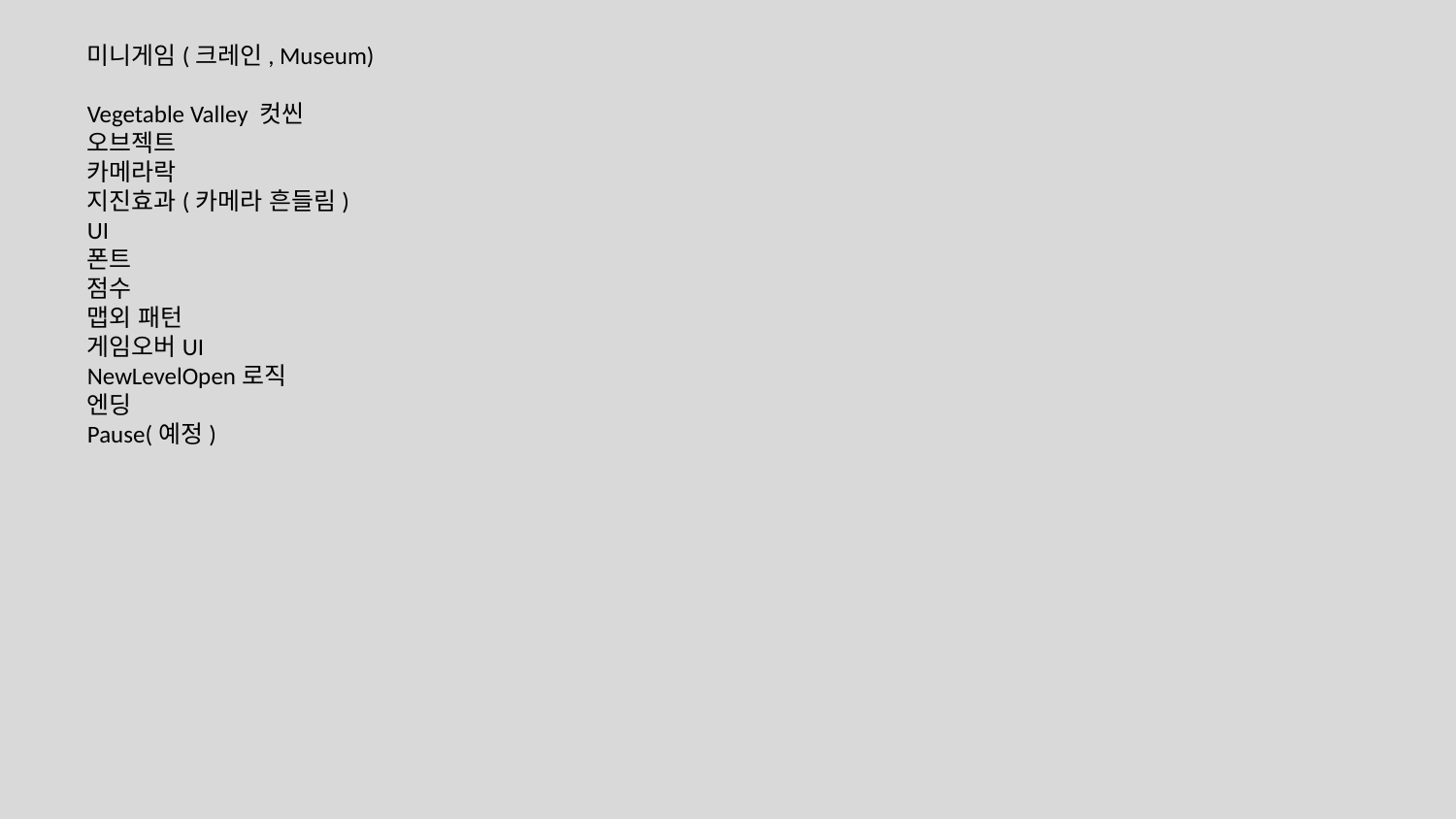

미니게임(크레인, Museum)

Vegetable Valley 컷씬
오브젝트
카메라락
지진효과(카메라 흔들림)
UI
폰트
점수
맵외 패턴
게임오버UI
NewLevelOpen로직
엔딩
Pause(예정)